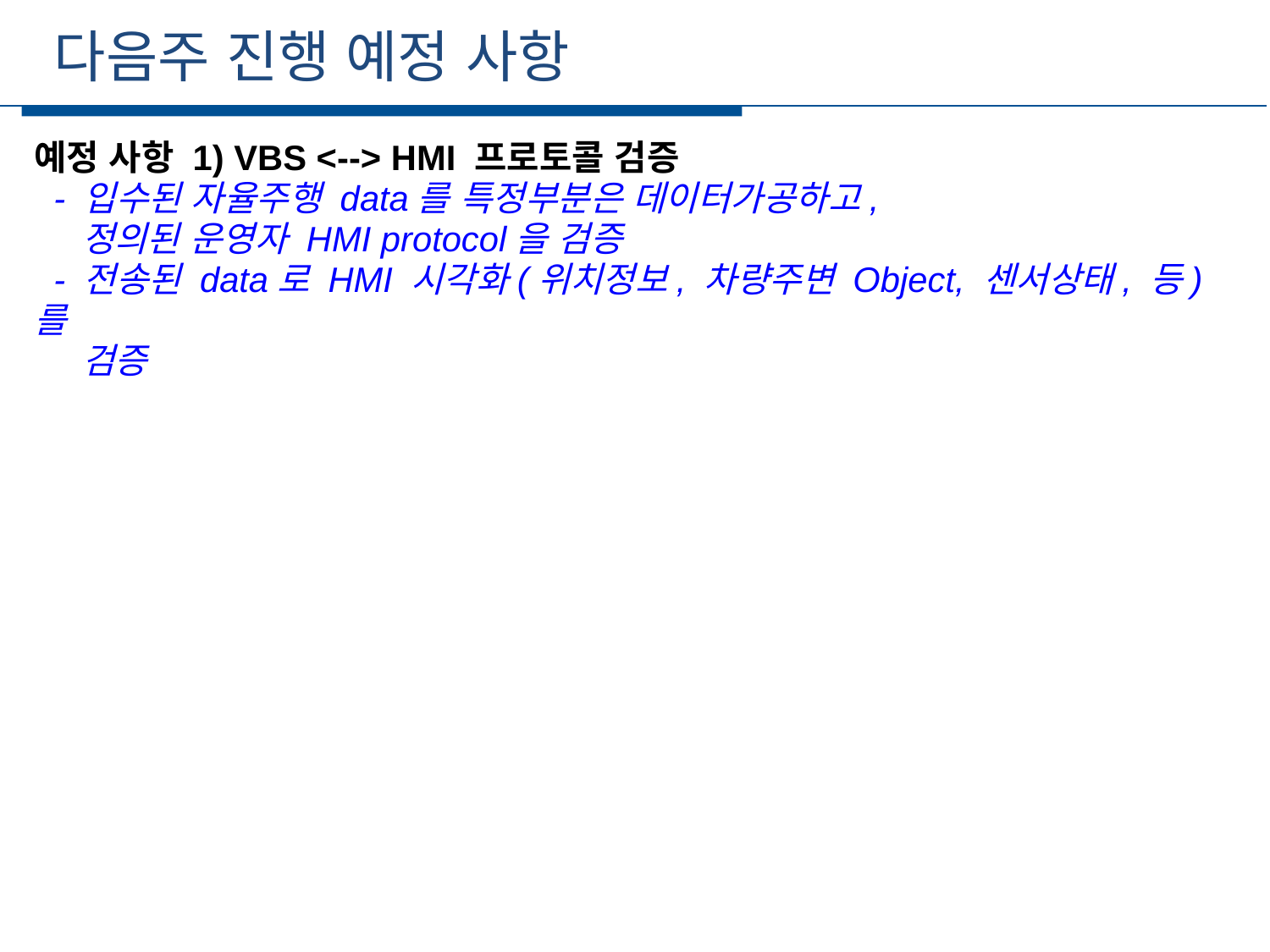

다음주 진행 예정 사항
세부일정

예정 사항 1) VBS <--> HMI 프로토콜 검증
  - 입수된 자율주행 data를 특정부분은 데이터가공하고,
    정의된 운영자 HMI protocol을 검증
  - 전송된 data로 HMI 시각화(위치정보, 차량주변 Object, 센서상태, 등)를
    검증